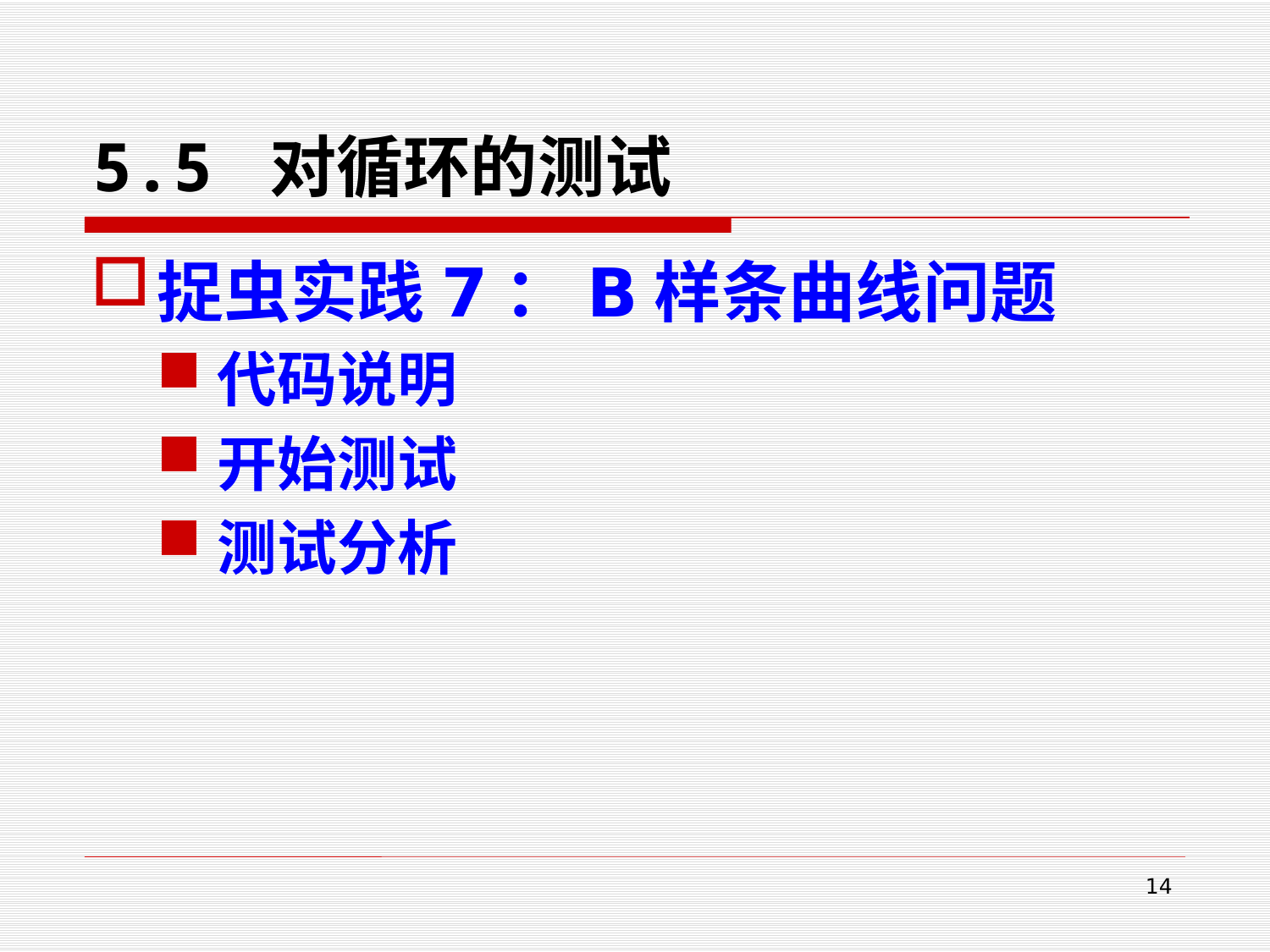

# 5.5 对循环的测试
捉虫实践7：B样条曲线问题
代码说明
开始测试
测试分析
14